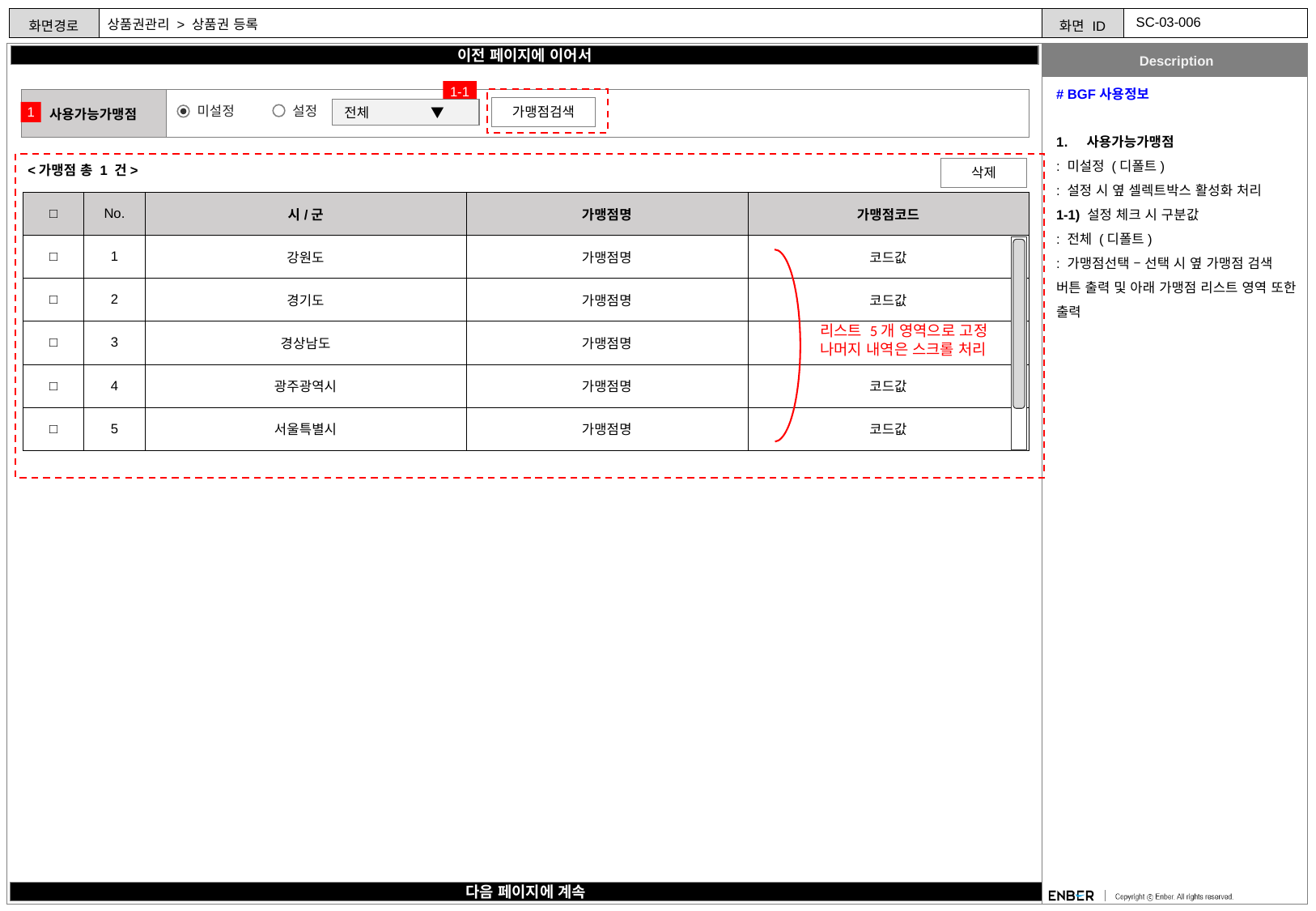

SC-03-006
# 상품권관리 > 상품권 등록
이전 페이지에 이어서
# BGF사용정보

사용가능가맹점
: 미설정 (디폴트)
: 설정 시 옆 셀렉트박스 활성화 처리
1-1) 설정 체크 시 구분값
: 전체 (디폴트)
: 가맹점선택 – 선택 시 옆 가맹점 검색 버튼 출력 및 아래 가맹점 리스트 영역 또한 출력

1-1
| 사용가능가맹점 | POST택배구분 |
| --- | --- |

가맹점검색
전체                ▼
설정

미설정

1

<가맹점 총 1 건>
삭제
| □ | No. | 시/군 | 가맹점명 | 가맹점코드 |
| --- | --- | --- | --- | --- |
| □ | 1 | 강원도 | 가맹점명 | 코드값 |
| □ | 2 | 경기도 | 가맹점명 | 코드값 |
| □ | 3 | 경상남도 | 가맹점명 |  |
| □ | 4 | 광주광역시 | 가맹점명 | 코드값 |
| □ | 5 | 서울특별시 | 가맹점명 | 코드값 |

리스트 5개 영역으로 고정
나머지 내역은 스크롤 처리
다음 페이지에 계속